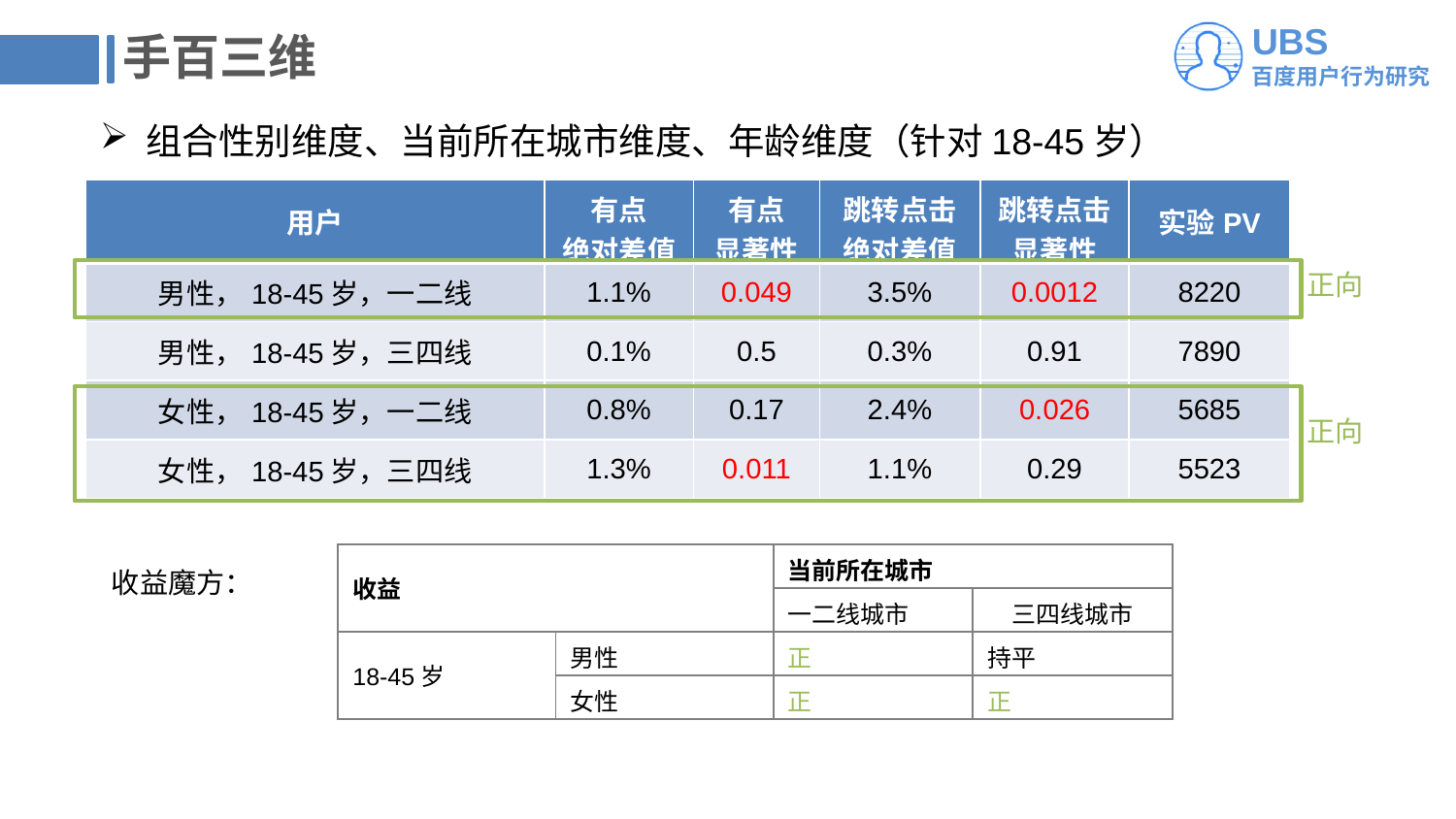

# 手百三维

组合性别维度、当前所在城市维度、年龄维度（针对18-45岁）
| 用户 | 有点 绝对差值 | 有点 显著性 | 跳转点击 绝对差值 | 跳转点击 显著性 | 实验PV |
| --- | --- | --- | --- | --- | --- |
| 男性，18-45岁，一二线 | 1.1% | 0.049 | 3.5% | 0.0012 | 8220 |
| 男性，18-45岁，三四线 | 0.1% | 0.5 | 0.3% | 0.91 | 7890 |
| 女性，18-45岁，一二线 | 0.8% | 0.17 | 2.4% | 0.026 | 5685 |
| 女性，18-45岁，三四线 | 1.3% | 0.011 | 1.1% | 0.29 | 5523 |

正向

正向
| 收益 |  | 当前所在城市 |  |
| --- | --- | --- | --- |
|  |  | 一二线城市 | 三四线城市 |
| 18-45岁 | 男性 | 正 | 持平 |
|  | 女性 | 正 | 正 |
收益魔方：